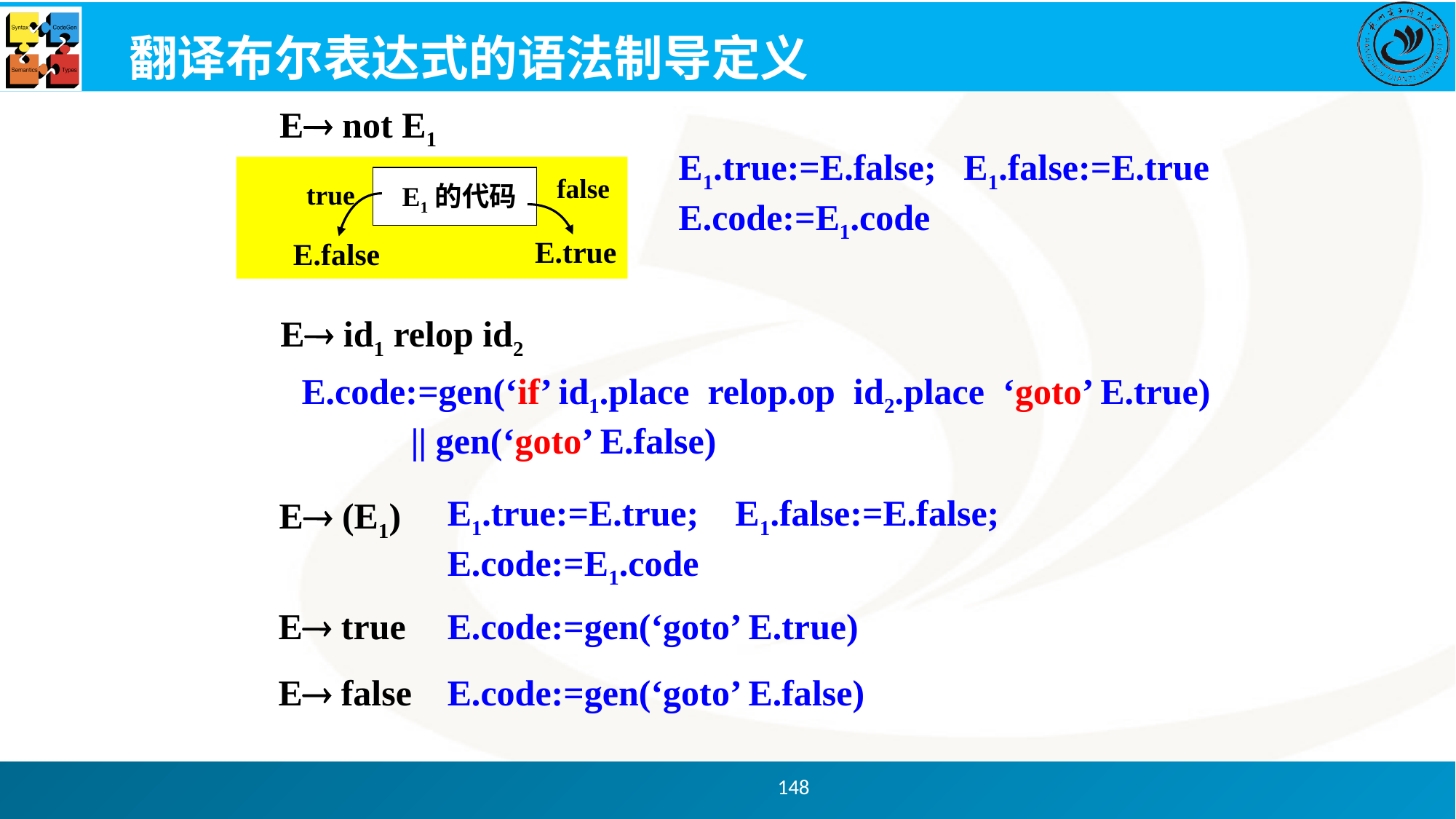

# 翻译布尔表达式的语法制导定义
E→ not E1
E1.true:=E.false;   E1.false:=E.true
E.code:=E1.code

false

true
E1的代码

E.true
E.false
E→ id1 relop id2
E.code:=gen(‘if’ id1.place  relop.op  id2.place  ‘goto’ E.true)
            || gen(‘goto’ E.false)
E1.true:=E.true;    E1.false:=E.false;
E.code:=E1.code
E→ (E1)
E→ true
E.code:=gen(‘goto’ E.true)
E→ false
E.code:=gen(‘goto’ E.false)
148